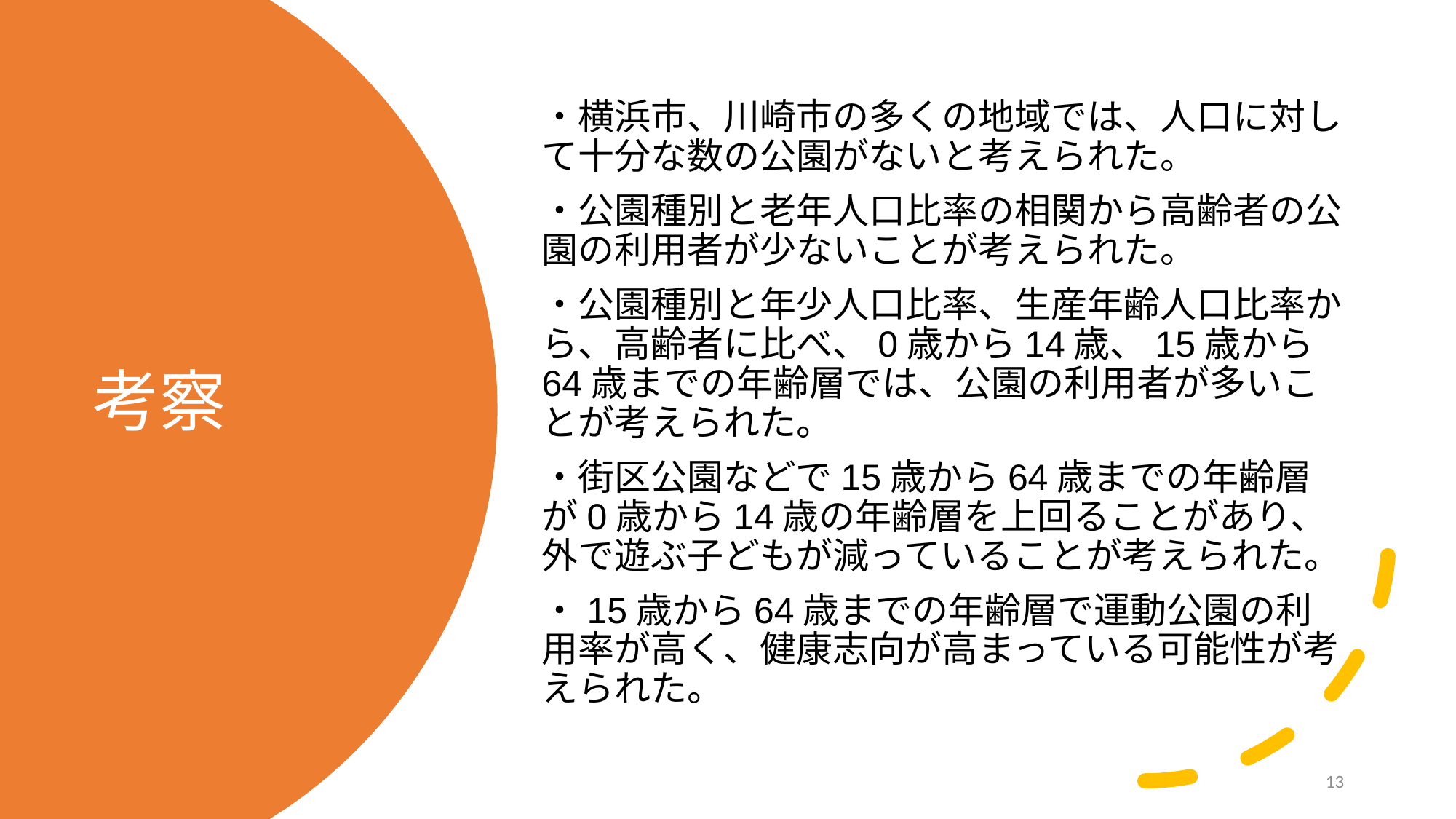

・横浜市、川崎市の多くの地域では、人口に対して十分な数の公園がないと考えられた。
・公園種別と老年人口比率の相関から高齢者の公園の利用者が少ないことが考えられた。
・公園種別と年少人口比率、生産年齢人口比率から、高齢者に比べ、0歳から14歳、15歳から64歳までの年齢層では、公園の利用者が多いことが考えられた。
・街区公園などで15歳から64歳までの年齢層が0歳から14歳の年齢層を上回ることがあり、外で遊ぶ子どもが減っていることが考えられた。
・15歳から64歳までの年齢層で運動公園の利用率が高く、健康志向が高まっている可能性が考えられた。
# 考察

13